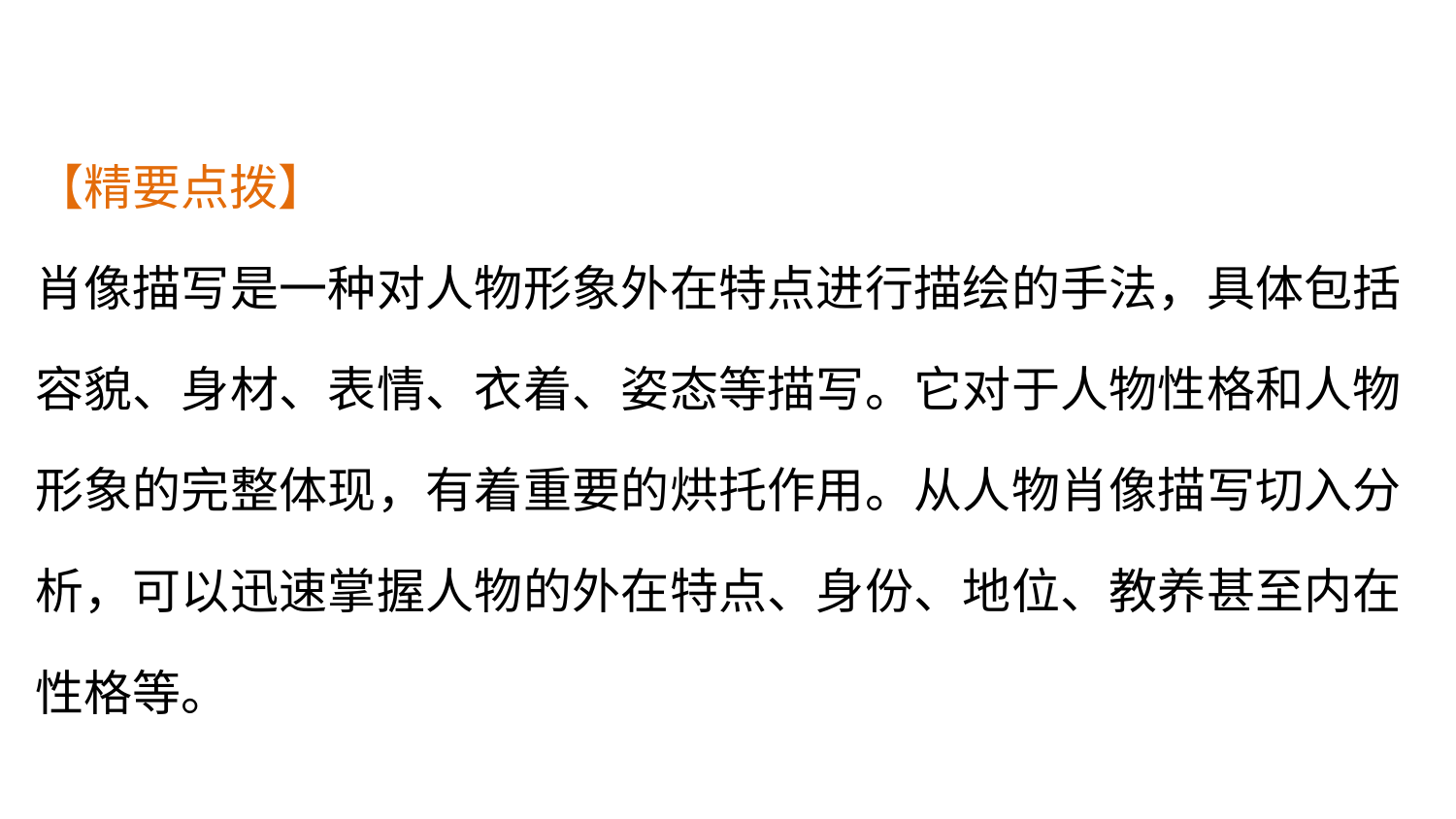

【精要点拨】
肖像描写是一种对人物形象外在特点进行描绘的手法，具体包括容貌、身材、表情、衣着、姿态等描写。它对于人物性格和人物形象的完整体现，有着重要的烘托作用。从人物肖像描写切入分析，可以迅速掌握人物的外在特点、身份、地位、教养甚至内在性格等。